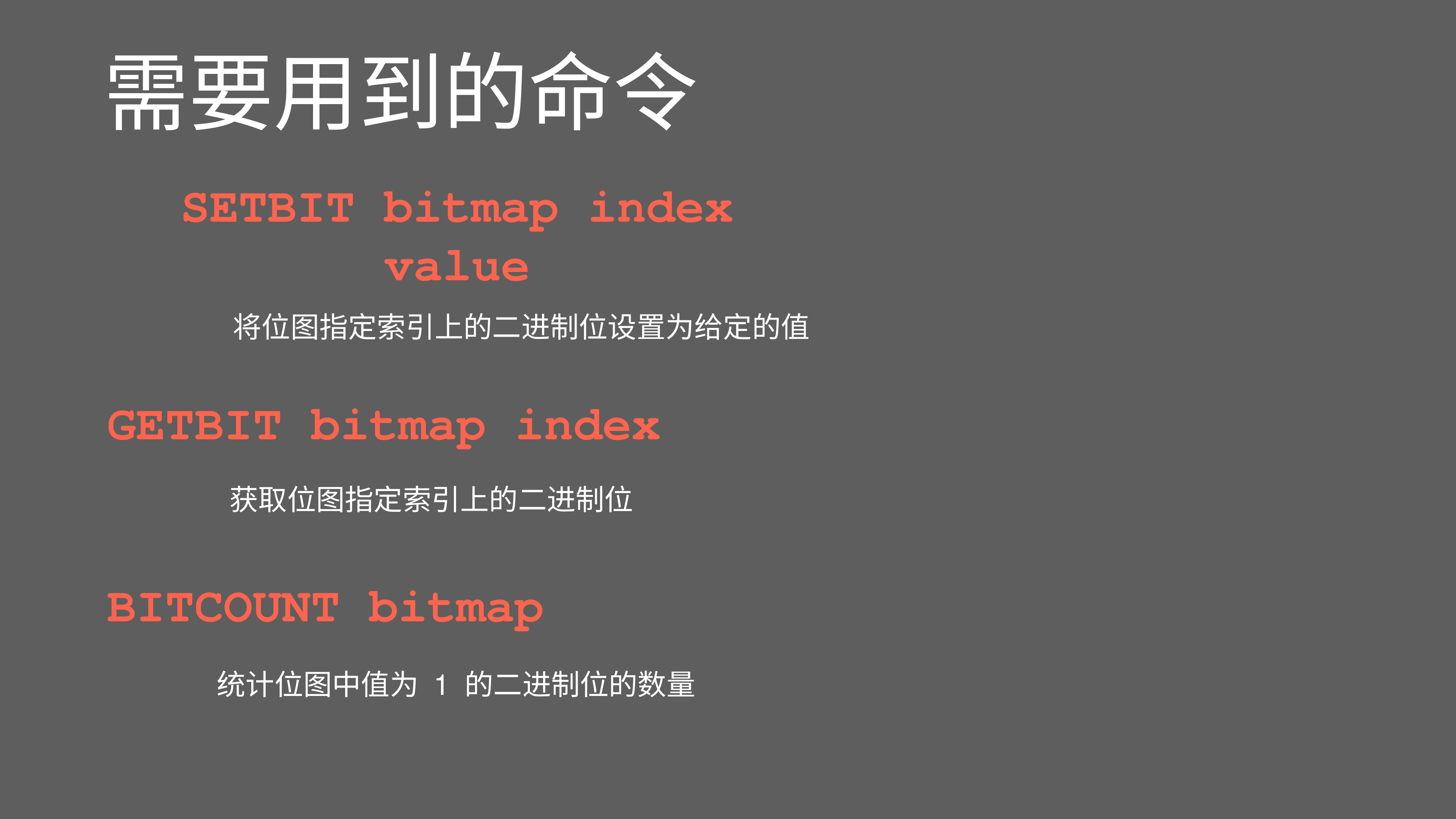

# 需要用到的命令
SETBIT bitmap index value
将位图指定索引上的二进制位设置为给定的值
GETBIT bitmap index
获取位图指定索引上的二进制位
BITCOUNT bitmap
统计位图中值为 1 的二进制位的数量